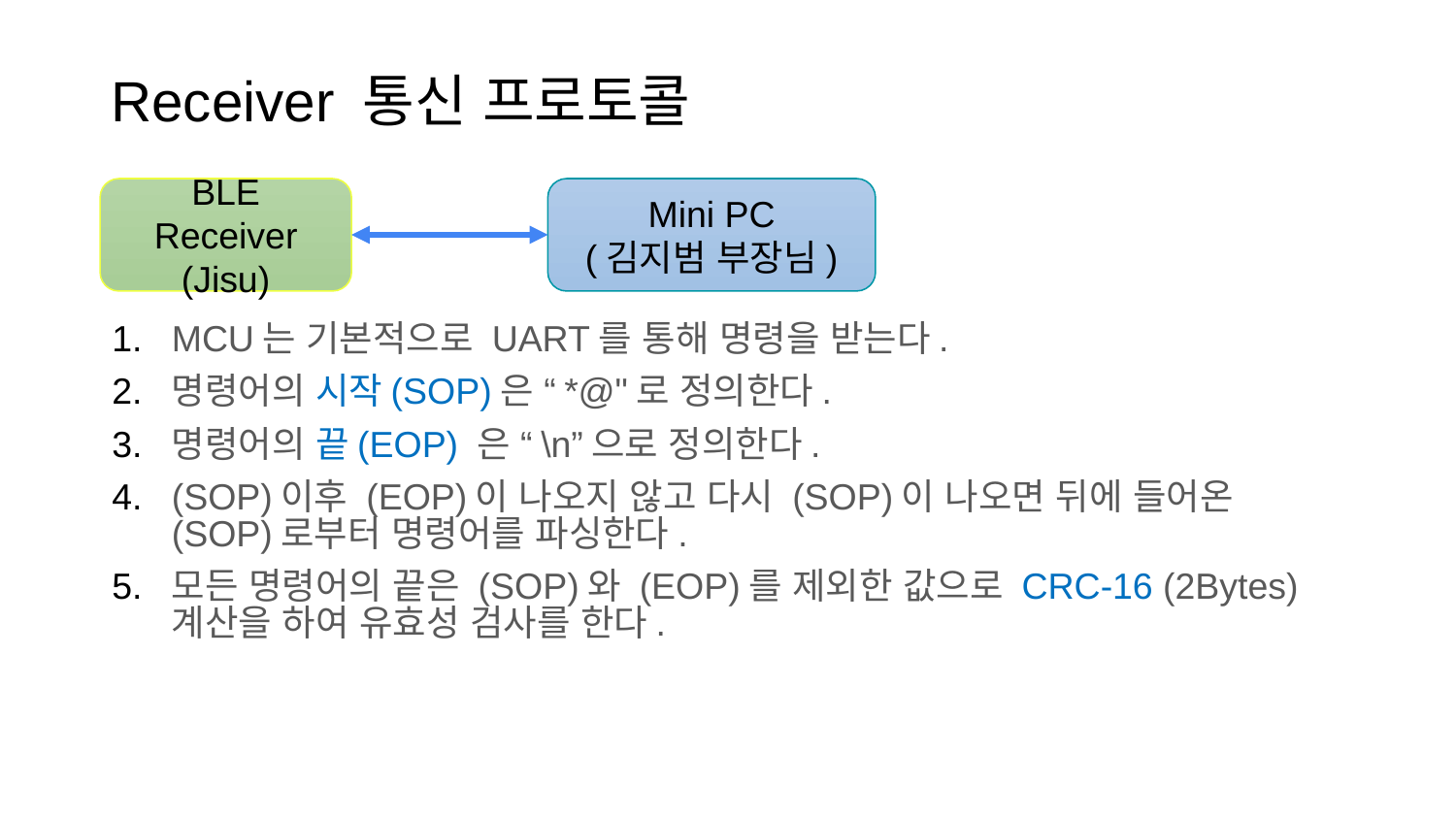

# Receiver 통신 프로토콜
BLE Receiver
(Jisu)
Mini PC
(김지범 부장님)

MCU는 기본적으로 UART를 통해 명령을 받는다.
명령어의 시작(SOP)은 “*@"로 정의한다.
명령어의 끝(EOP) 은 “\n”으로 정의한다.
(SOP)이후 (EOP)이 나오지 않고 다시 (SOP)이 나오면 뒤에 들어온 (SOP)로부터 명령어를 파싱한다.
모든 명령어의 끝은 (SOP)와 (EOP)를 제외한 값으로 CRC-16 (2Bytes)계산을 하여 유효성 검사를 한다.